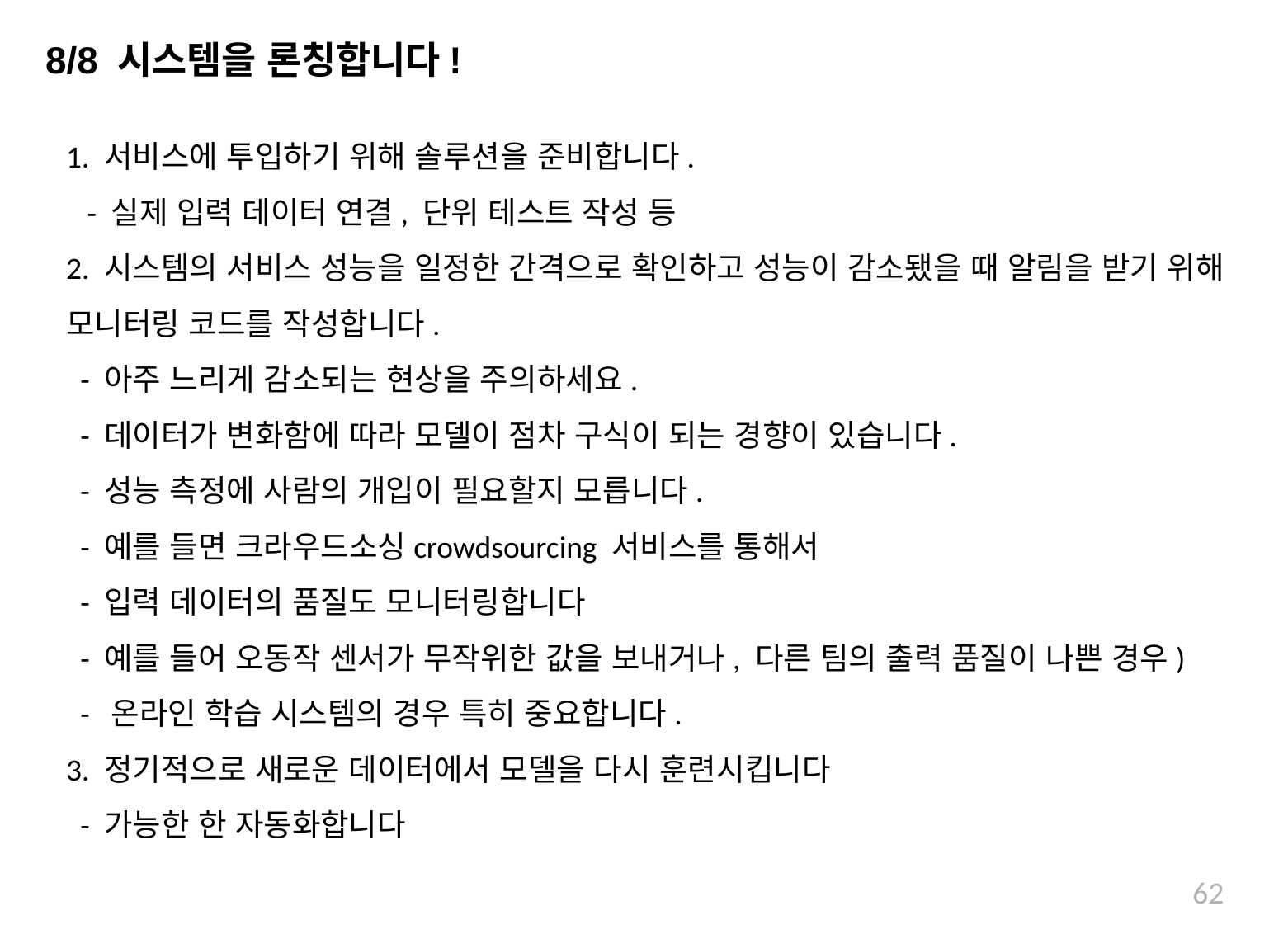

# 8/8 시스템을 론칭합니다!
1. 서비스에 투입하기 위해 솔루션을 준비합니다.
   - 실제 입력 데이터 연결, 단위 테스트 작성 등
2. 시스템의 서비스 성능을 일정한 간격으로 확인하고 성능이 감소됐을 때 알림을 받기 위해 모니터링 코드를 작성합니다.
  - 아주 느리게 감소되는 현상을 주의하세요.
  - 데이터가 변화함에 따라 모델이 점차 구식이 되는 경향이 있습니다.
  - 성능 측정에 사람의 개입이 필요할지 모릅니다.
  - 예를 들면 크라우드소싱crowdsourcing 서비스를 통해서
  - 입력 데이터의 품질도 모니터링합니다
  - 예를 들어 오동작 센서가 무작위한 값을 보내거나, 다른 팀의 출력 품질이 나쁜 경우)
  -  온라인 학습 시스템의 경우 특히 중요합니다.
3. 정기적으로 새로운 데이터에서 모델을 다시 훈련시킵니다
  - 가능한 한 자동화합니다
62